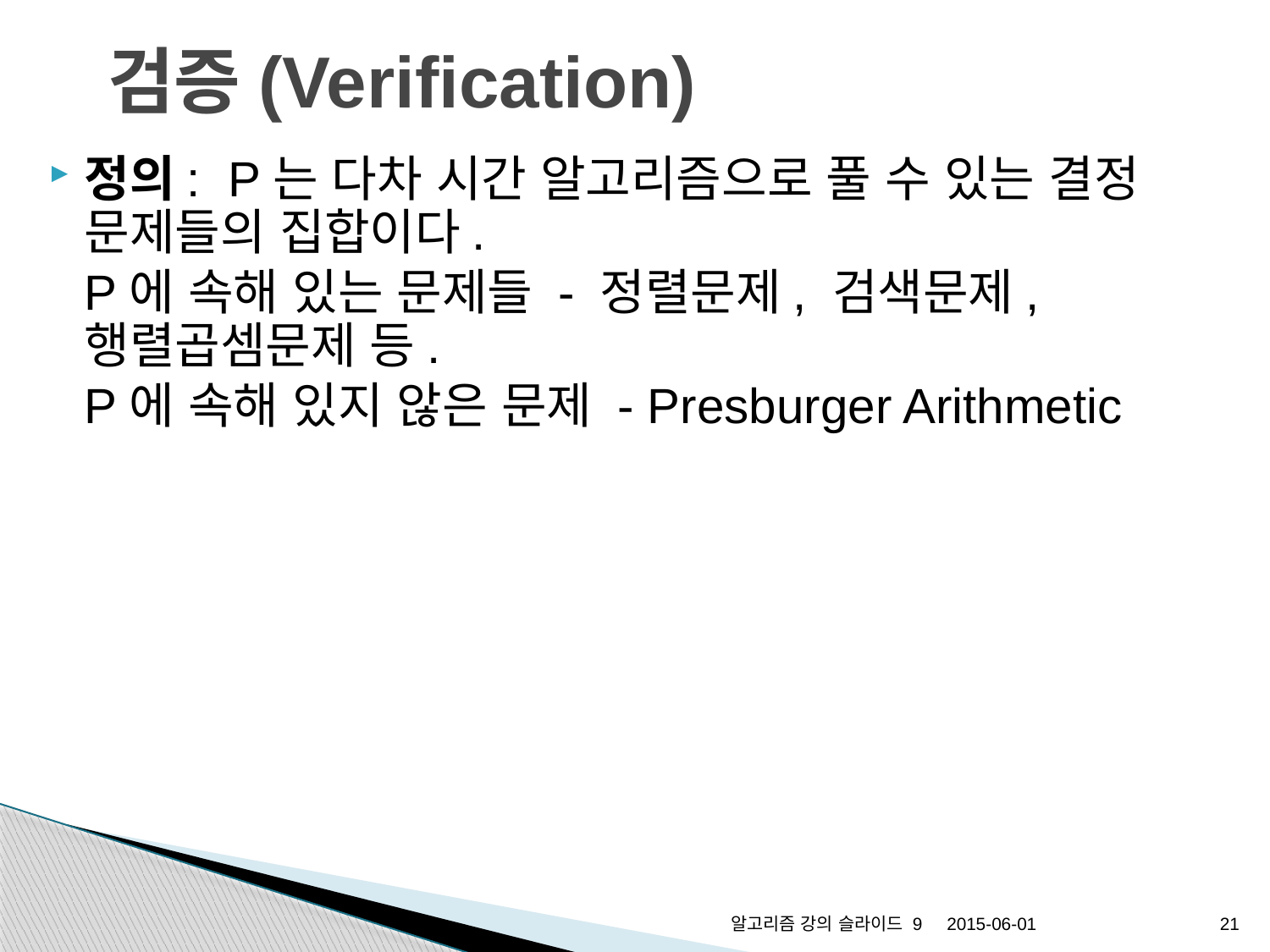

# 검증(Verification)
정의:  P는 다차 시간 알고리즘으로 풀 수 있는 결정 문제들의 집합이다.
	P에 속해 있는 문제들 - 정렬문제, 검색문제, 행렬곱셈문제 등.
	P에 속해 있지 않은 문제 - Presburger Arithmetic
알고리즘 강의 슬라이드 9
2015-06-01
21